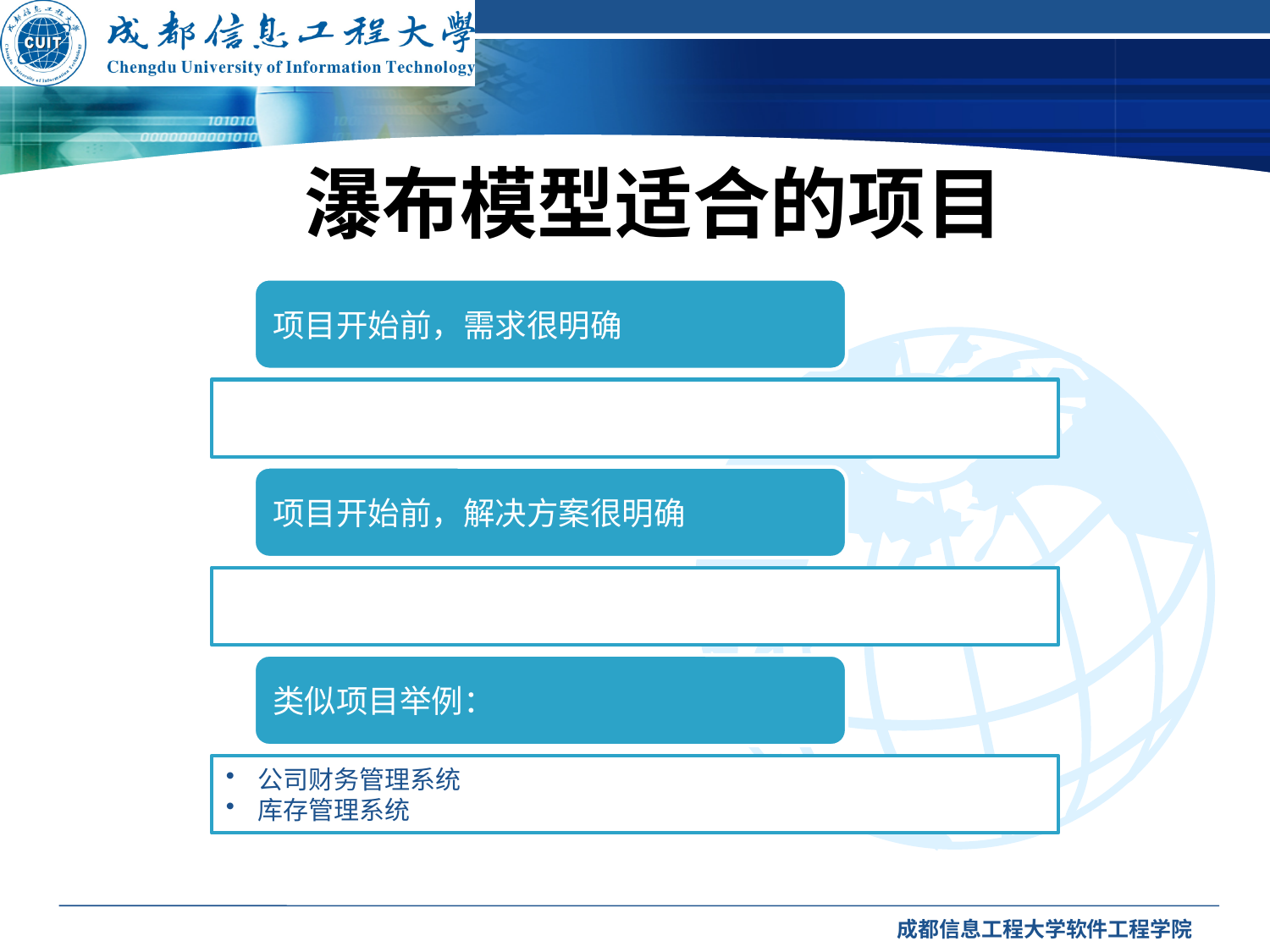

瀑布模型适合的项目
项目开始前，需求很明确
项目开始前，解决方案很明确
类似项目举例：
公司财务管理系统
库存管理系统